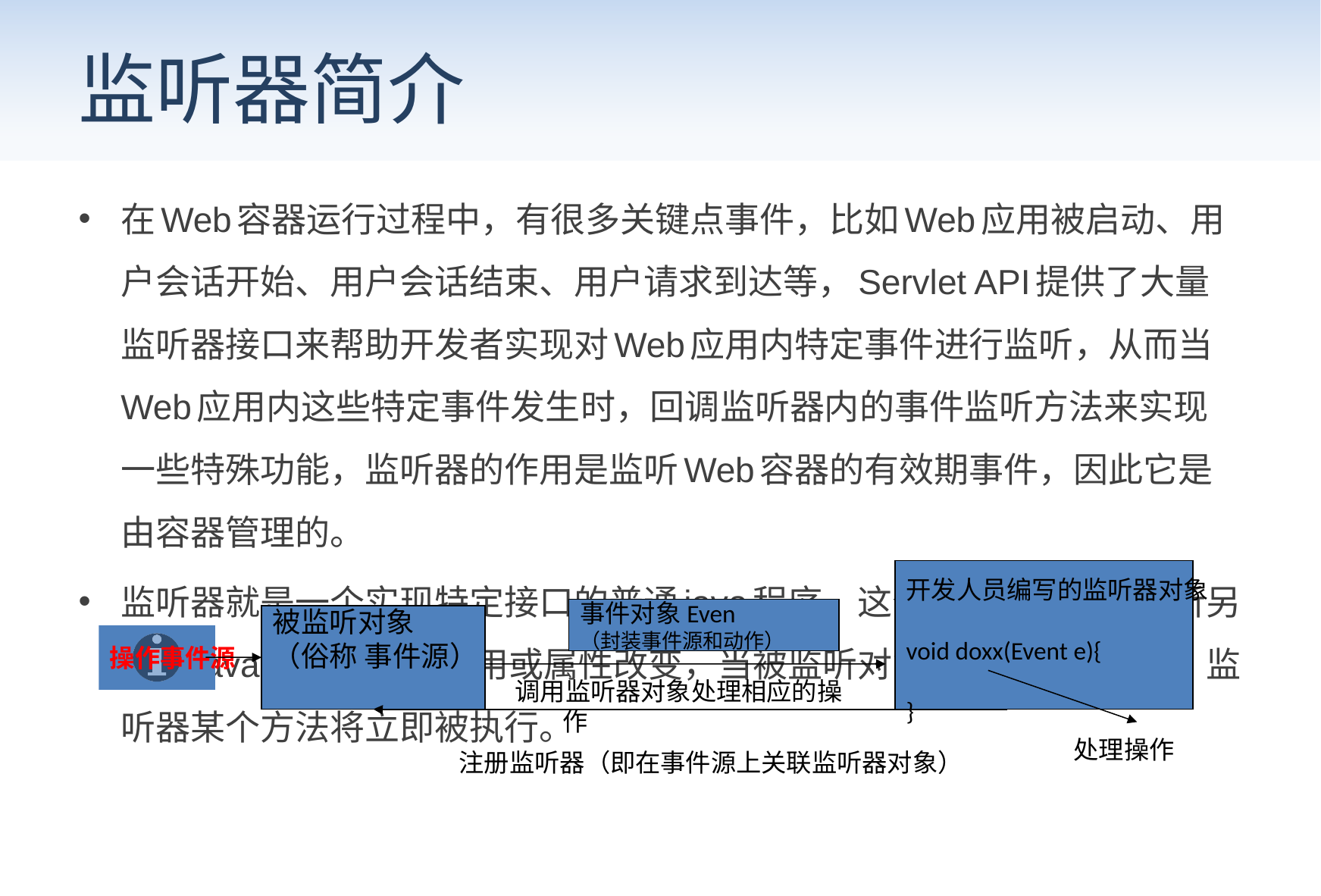

# 监听器简介
在Web容器运行过程中，有很多关键点事件，比如Web应用被启动、用户会话开始、用户会话结束、用户请求到达等，Servlet API提供了大量监听器接口来帮助开发者实现对Web应用内特定事件进行监听，从而当Web应用内这些特定事件发生时，回调监听器内的事件监听方法来实现一些特殊功能，监听器的作用是监听Web容器的有效期事件，因此它是由容器管理的。
监听器就是一个实现特定接口的普通java程序，这个程序专门用于监听另一个java对象的方法调用或属性改变，当被监听对象发生上述事件后，监听器某个方法将立即被执行。

开发人员编写的监听器对象

void doxx(Event e){

}

事件对象Even
（封装事件源和动作）
被监听对象
（俗称 事件源）

操作事件源

调用监听器对象处理相应的操作

处理操作
注册监听器（即在事件源上关联监听器对象）